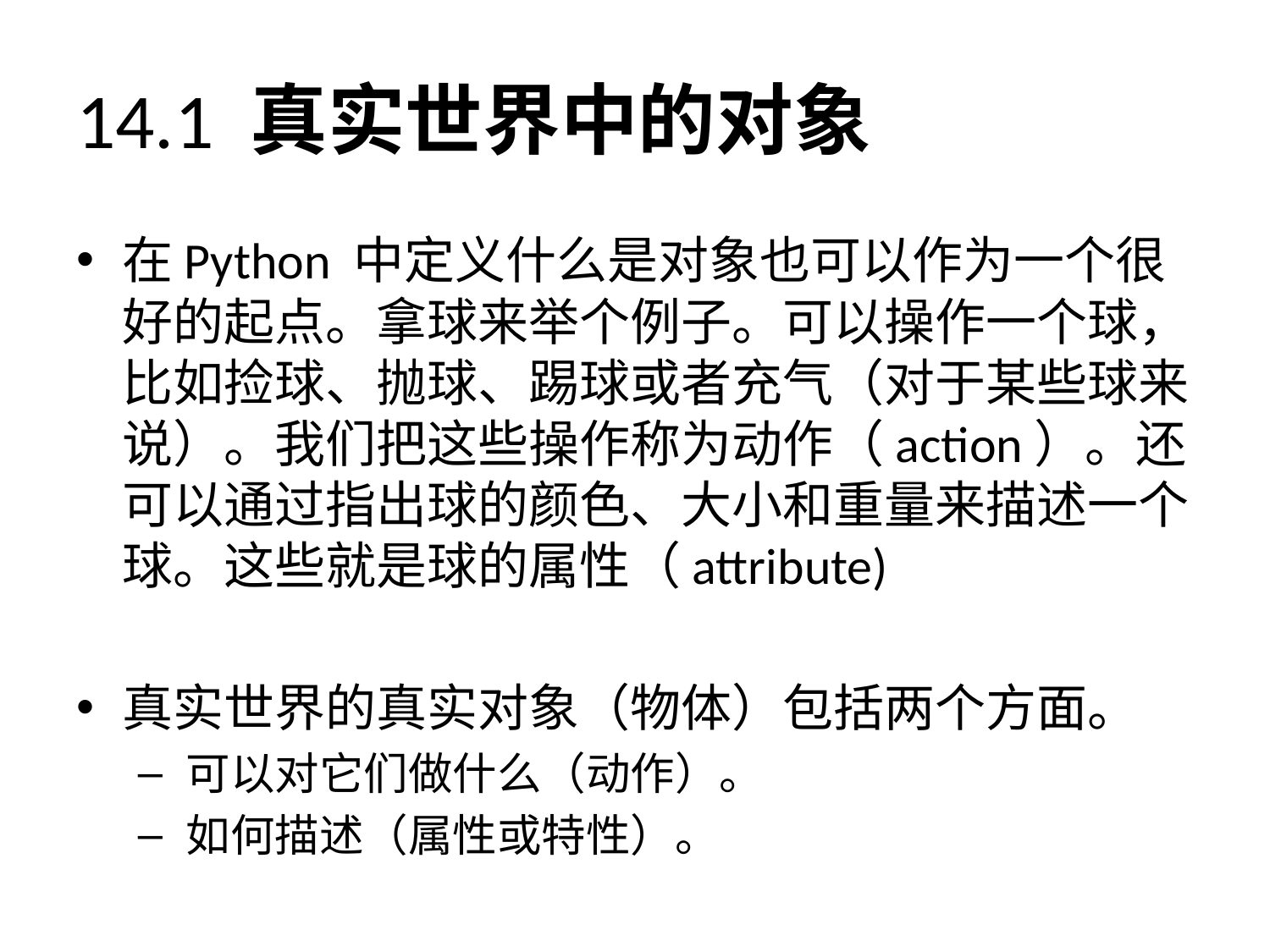

# 14.1 真实世界中的对象
在Python 中定义什么是对象也可以作为一个很好的起点。拿球来举个例子。可以操作一个球，比如捡球、抛球、踢球或者充气（对于某些球来说）。我们把这些操作称为动作（action）。还可以通过指出球的颜色、大小和重量来描述一个球。这些就是球的属性（attribute)

真实世界的真实对象（物体）包括两个方面。
可以对它们做什么（动作）。
如何描述（属性或特性）。